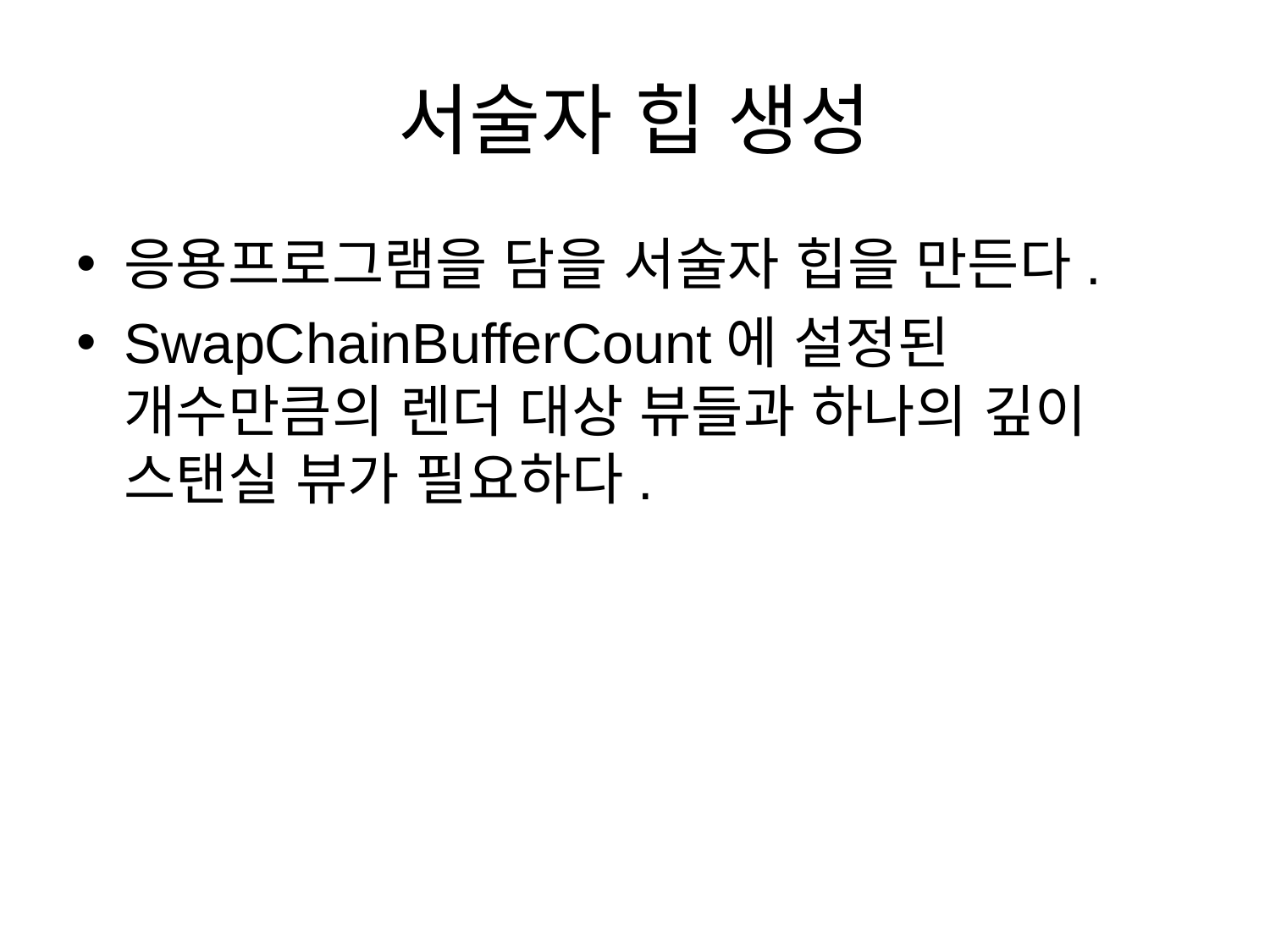

# 서술자 힙 생성
응용프로그램을 담을 서술자 힙을 만든다.
SwapChainBufferCount에 설정된 개수만큼의 렌더 대상 뷰들과 하나의 깊이 스탠실 뷰가 필요하다.